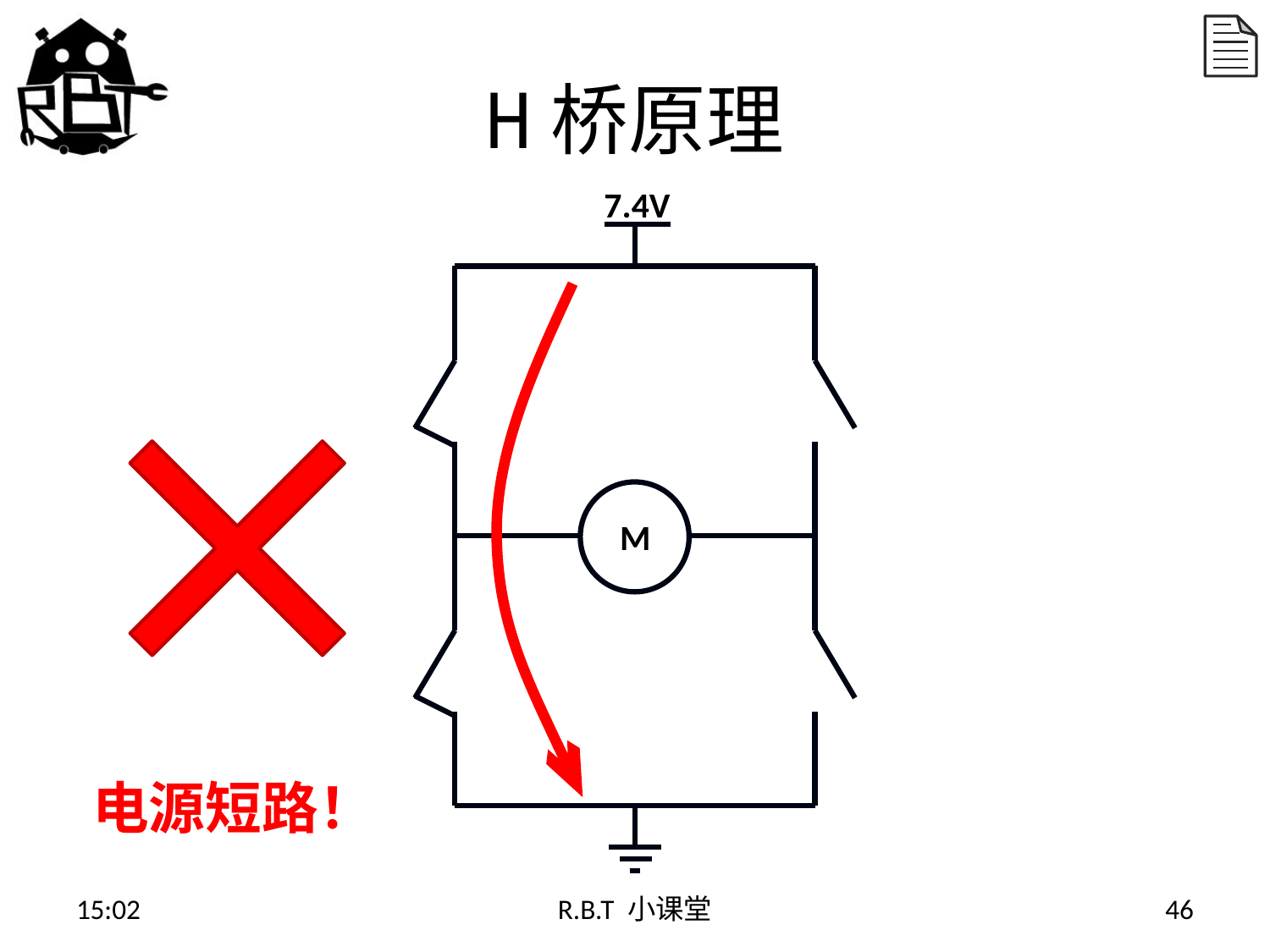

# H桥原理
7.4V

M
电源短路！
15:02
R.B.T 小课堂
46